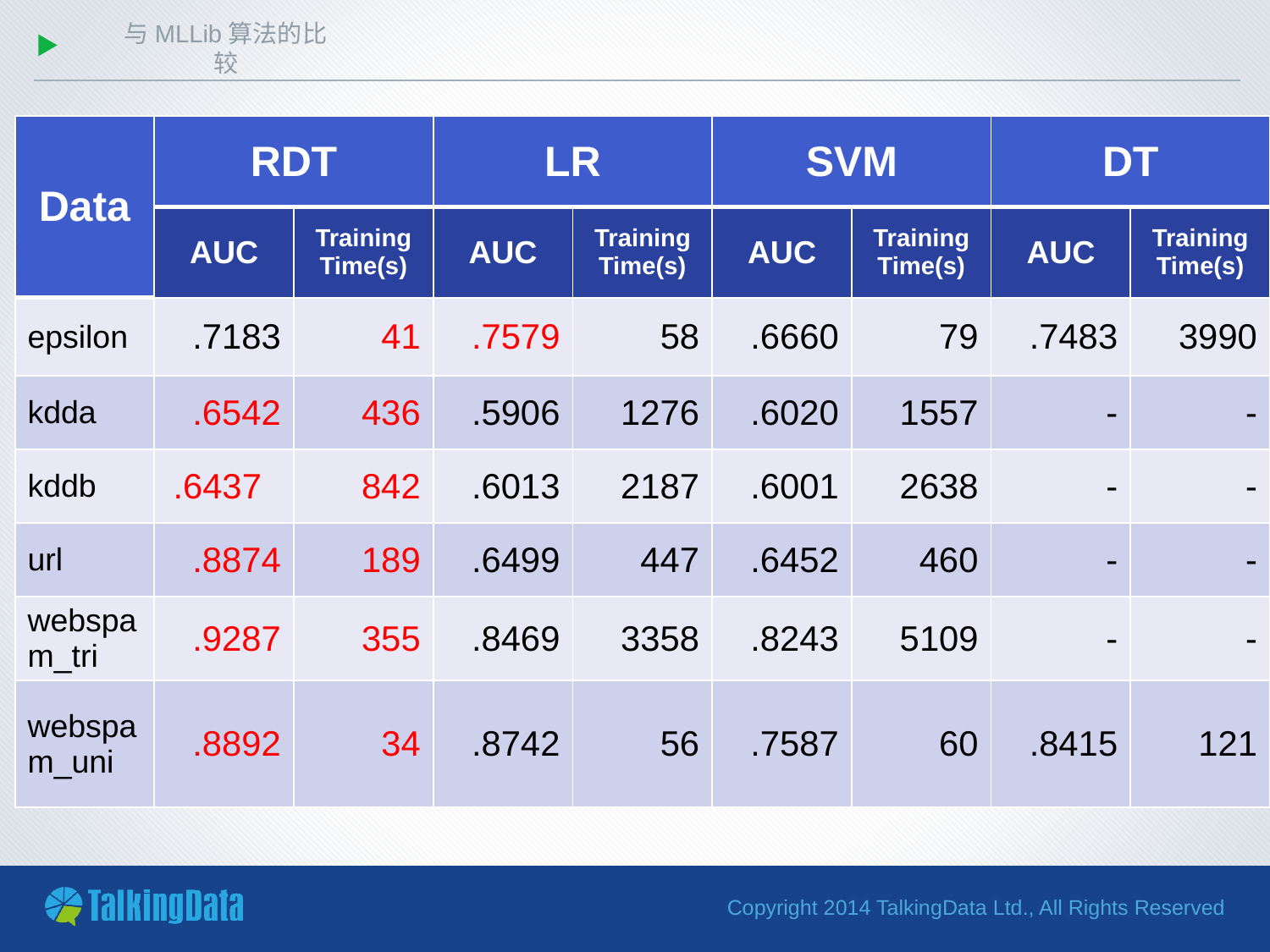

# 与MLLib算法的比较
| Data | RDT |  | LR |  | SVM |  | DT |  |
| --- | --- | --- | --- | --- | --- | --- | --- | --- |
|  | AUC | Training Time(s) | AUC | Training Time(s) | AUC | Training Time(s) | AUC | Training Time(s) |
| epsilon | .7183 | 41 | .7579 | 58 | .6660 | 79 | .7483 | 3990 |
| kdda | .6542 | 436 | .5906 | 1276 | .6020 | 1557 | - | - |
| kddb | .6437 | 842 | .6013 | 2187 | .6001 | 2638 | - | - |
| url | .8874 | 189 | .6499 | 447 | .6452 | 460 | - | - |
| webspam\_tri | .9287 | 355 | .8469 | 3358 | .8243 | 5109 | - | - |
| webspam\_uni | .8892 | 34 | .8742 | 56 | .7587 | 60 | .8415 | 121 |